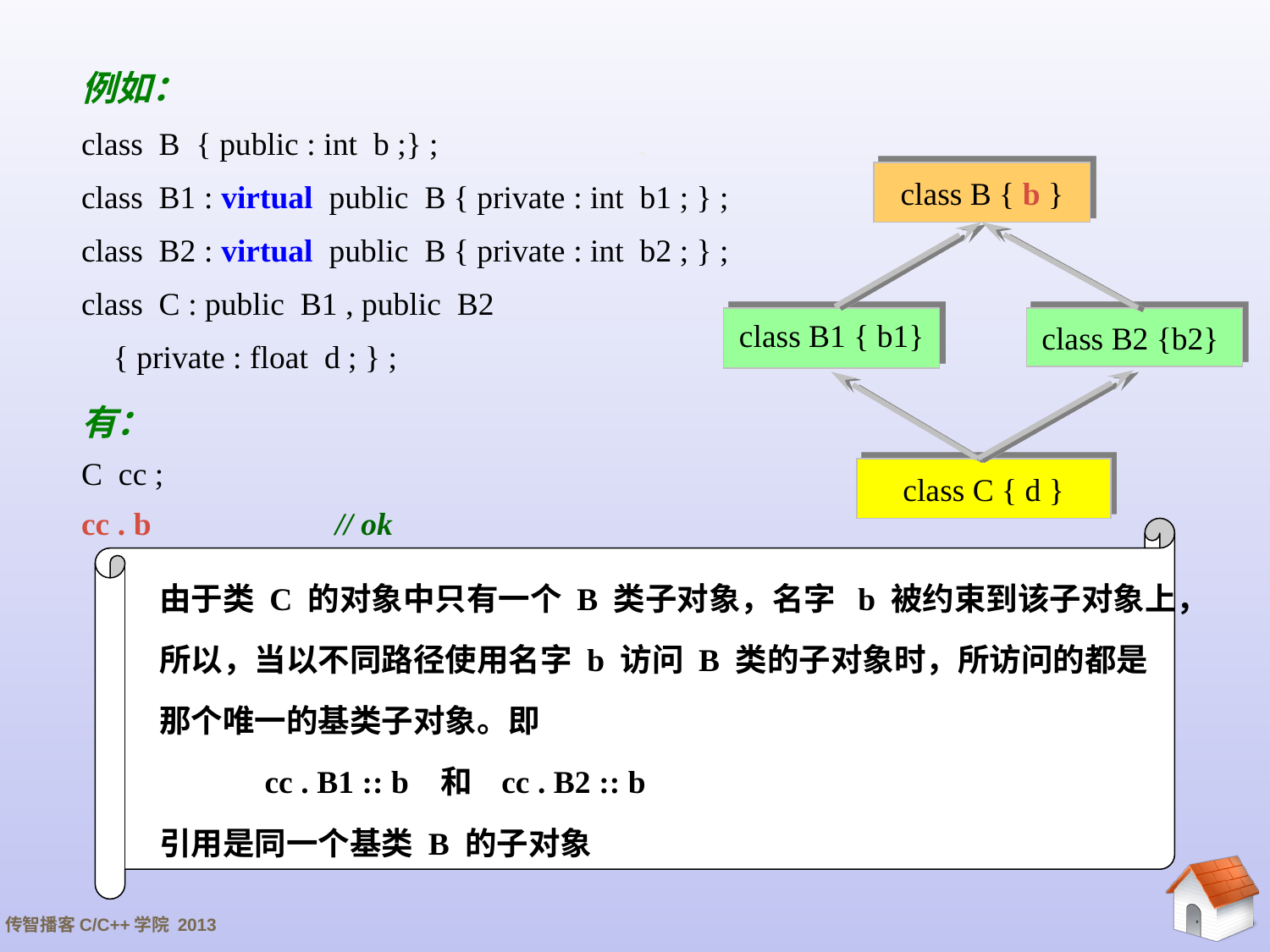

例如：
class  B  { public : int  b ;} ;
class  B1 : virtual  public  B { private : int  b1 ; } ;
class  B2 : virtual  public  B { private : int  b2 ; } ;
class  C : public  B1 , public  B2
    { private : float  d ; } ;
# 7.5.2  虚基类
class B { b }

class B1 { b1}
class B2 {b2}

有：
C  cc ;
cc . b		// ok
class C { d }
  由于类 C 的对象中只有一个 B 类子对象，名字  b 被约束到该子对象上，
  所以，当以不同路径使用名字 b 访问 B 类的子对象时，所访问的都是
  那个唯一的基类子对象。即
	cc . B1 :: b   和   cc . B2 :: b
  引用是同一个基类 B 的子对象